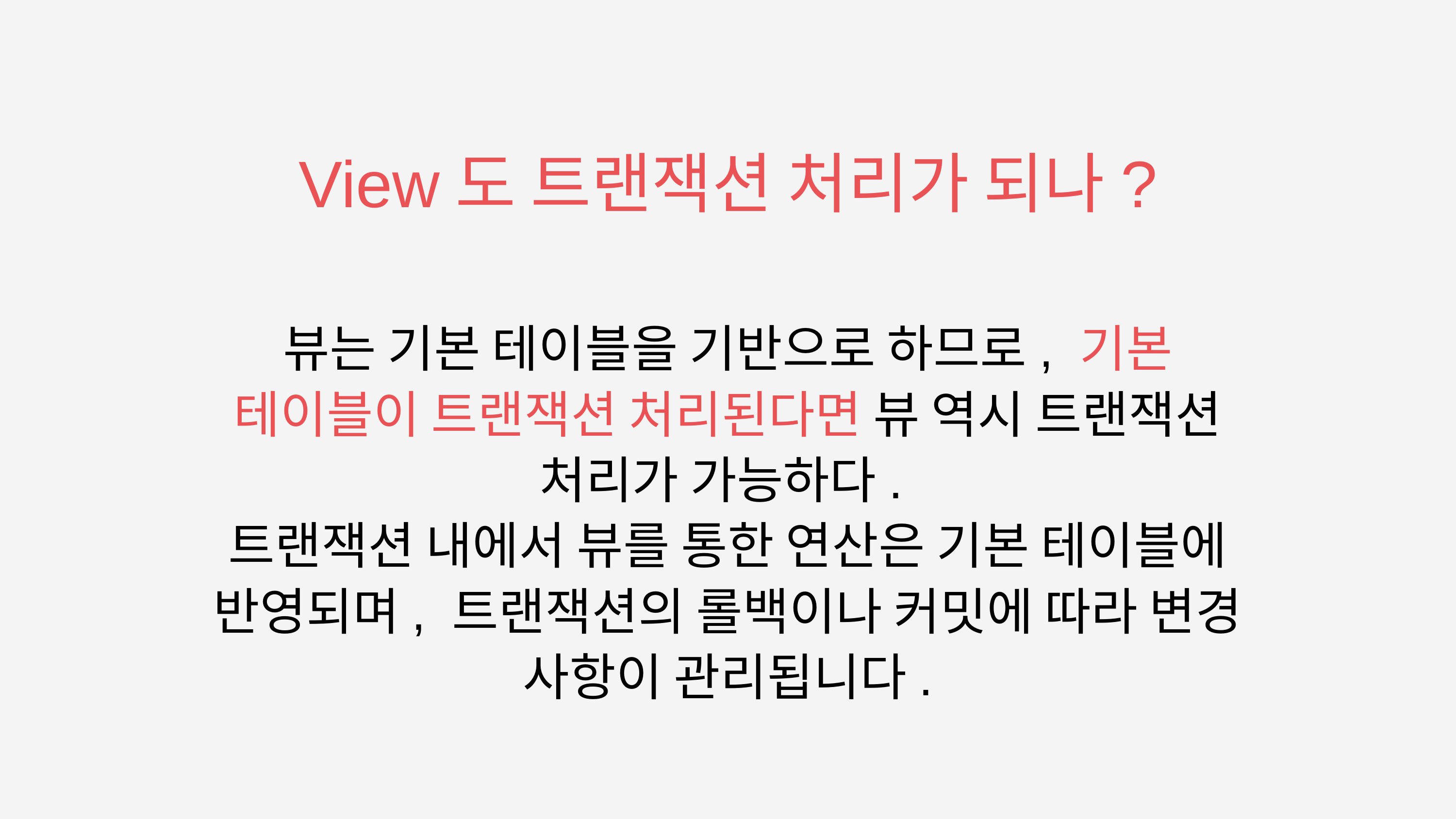

View도 트랜잭션 처리가 되나?
뷰는 기본 테이블을 기반으로 하므로, 기본 테이블이 트랜잭션 처리된다면 뷰 역시 트랜잭션 처리가 가능하다.
트랜잭션 내에서 뷰를 통한 연산은 기본 테이블에 반영되며, 트랜잭션의 롤백이나 커밋에 따라 변경 사항이 관리됩니다.